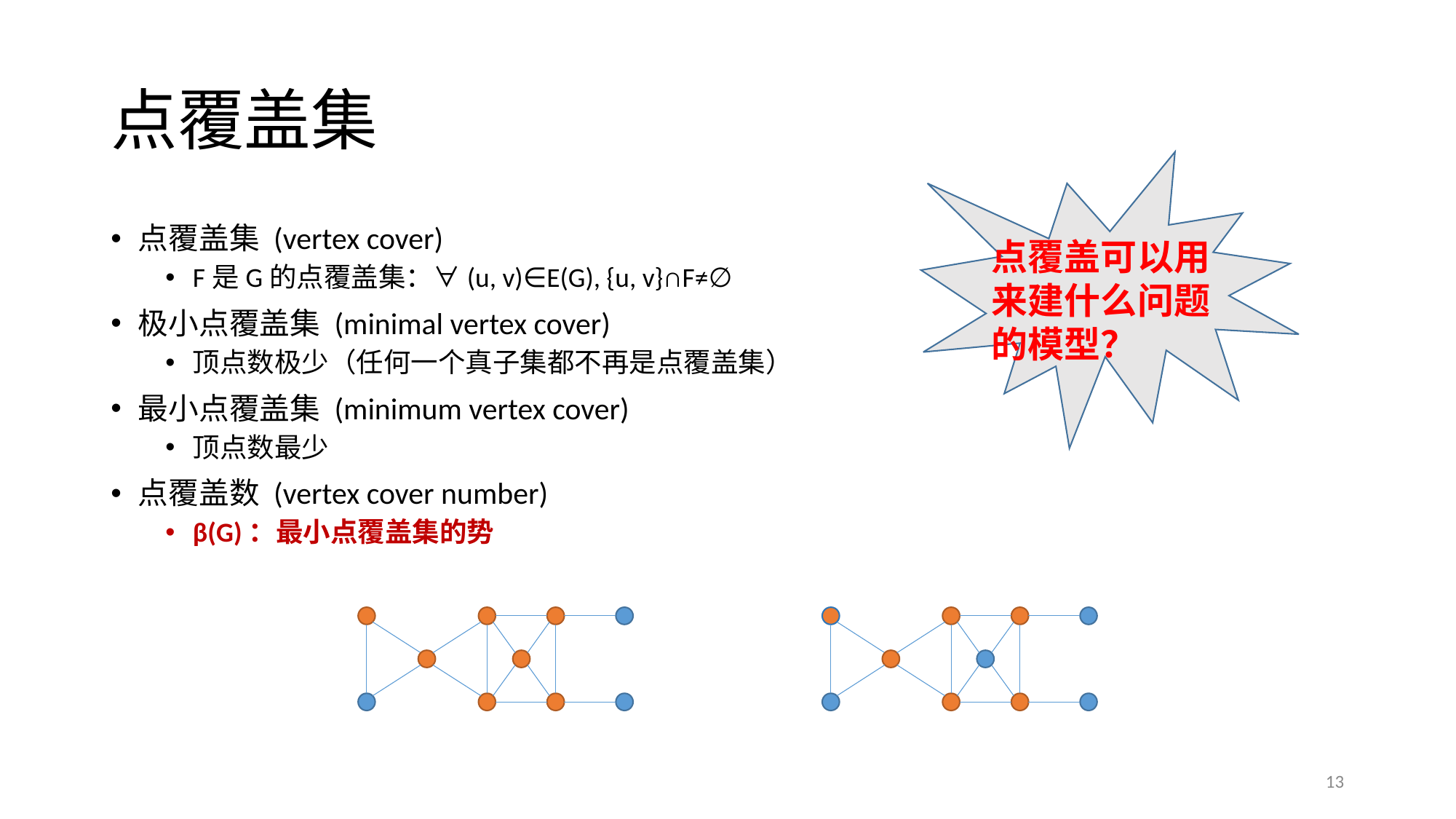

# 点覆盖集

点覆盖可以用来建什么问题的模型？
点覆盖集 (vertex cover)
F是G的点覆盖集：∀(u, v)∈E(G), {u, v}∩F≠∅
极小点覆盖集 (minimal vertex cover)
顶点数极少（任何一个真子集都不再是点覆盖集）
最小点覆盖集 (minimum vertex cover)
顶点数最少
点覆盖数 (vertex cover number)
β(G)：最小点覆盖集的势

13